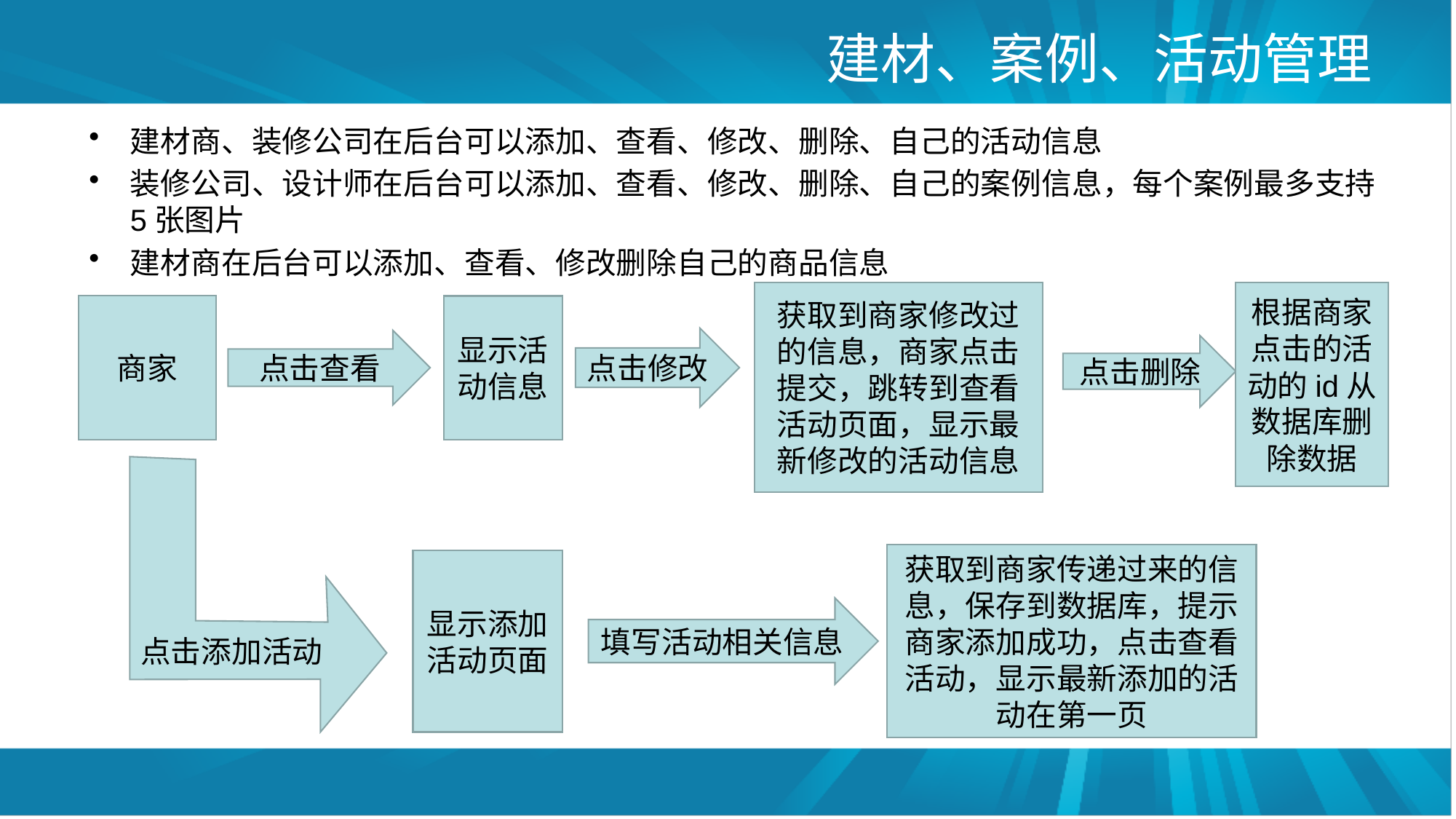

# 建材、案例、活动管理
建材商、装修公司在后台可以添加、查看、修改、删除、自己的活动信息
装修公司、设计师在后台可以添加、查看、修改、删除、自己的案例信息，每个案例最多支持5张图片
建材商在后台可以添加、查看、修改删除自己的商品信息

获取到商家修改过的信息，商家点击提交，跳转到查看活动页面，显示最新修改的活动信息
根据商家点击的活动的id从数据库删除数据
商家
显示活动信息
点击修改
点击查看
点击删除

获取到商家传递过来的信息，保存到数据库，提示商家添加成功，点击查看活动，显示最新添加的活动在第一页
显示添加活动页面
填写活动相关信息
点击添加活动